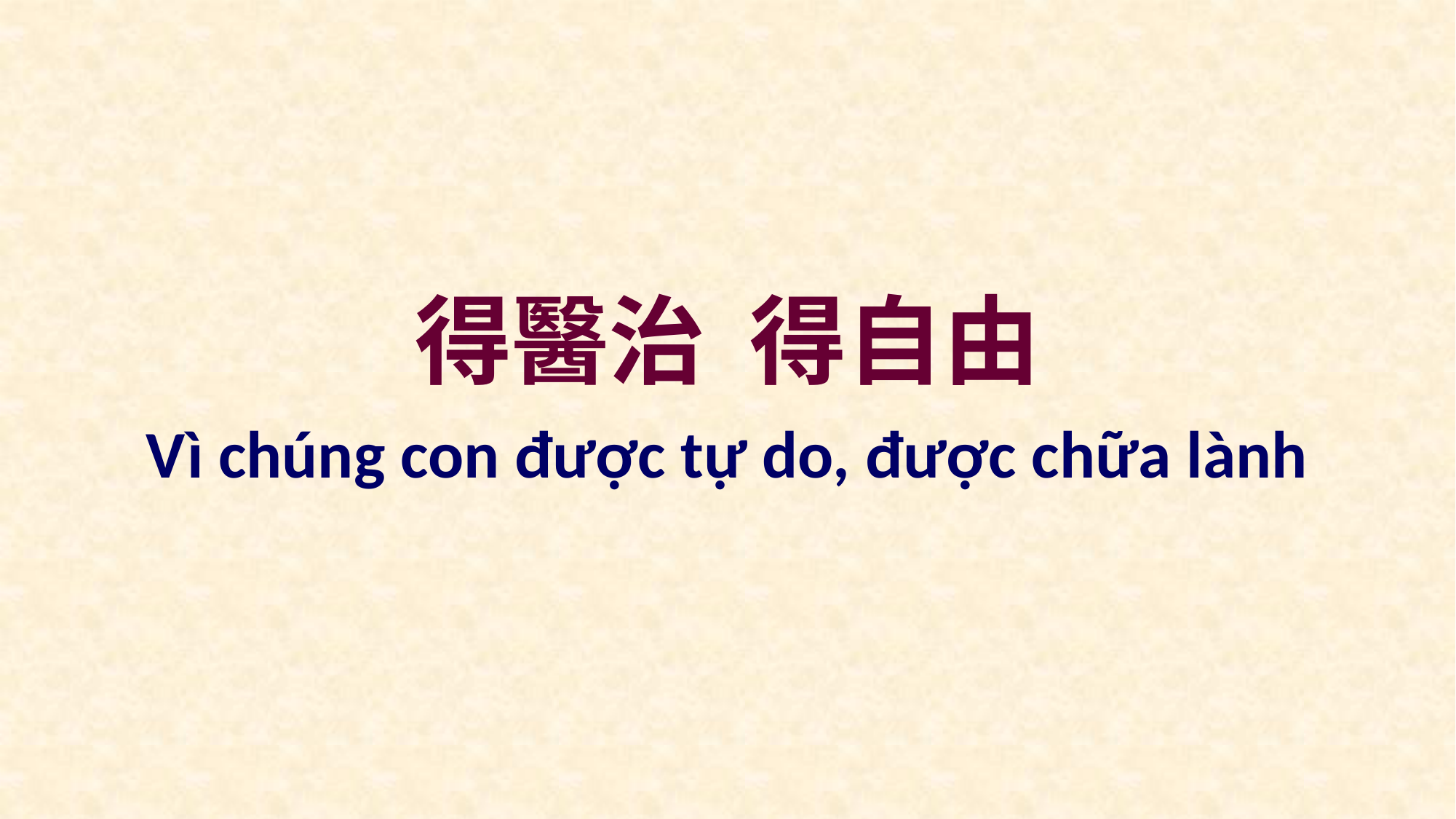

得醫治  得自由
Vì chúng con được tự do, được chữa lành